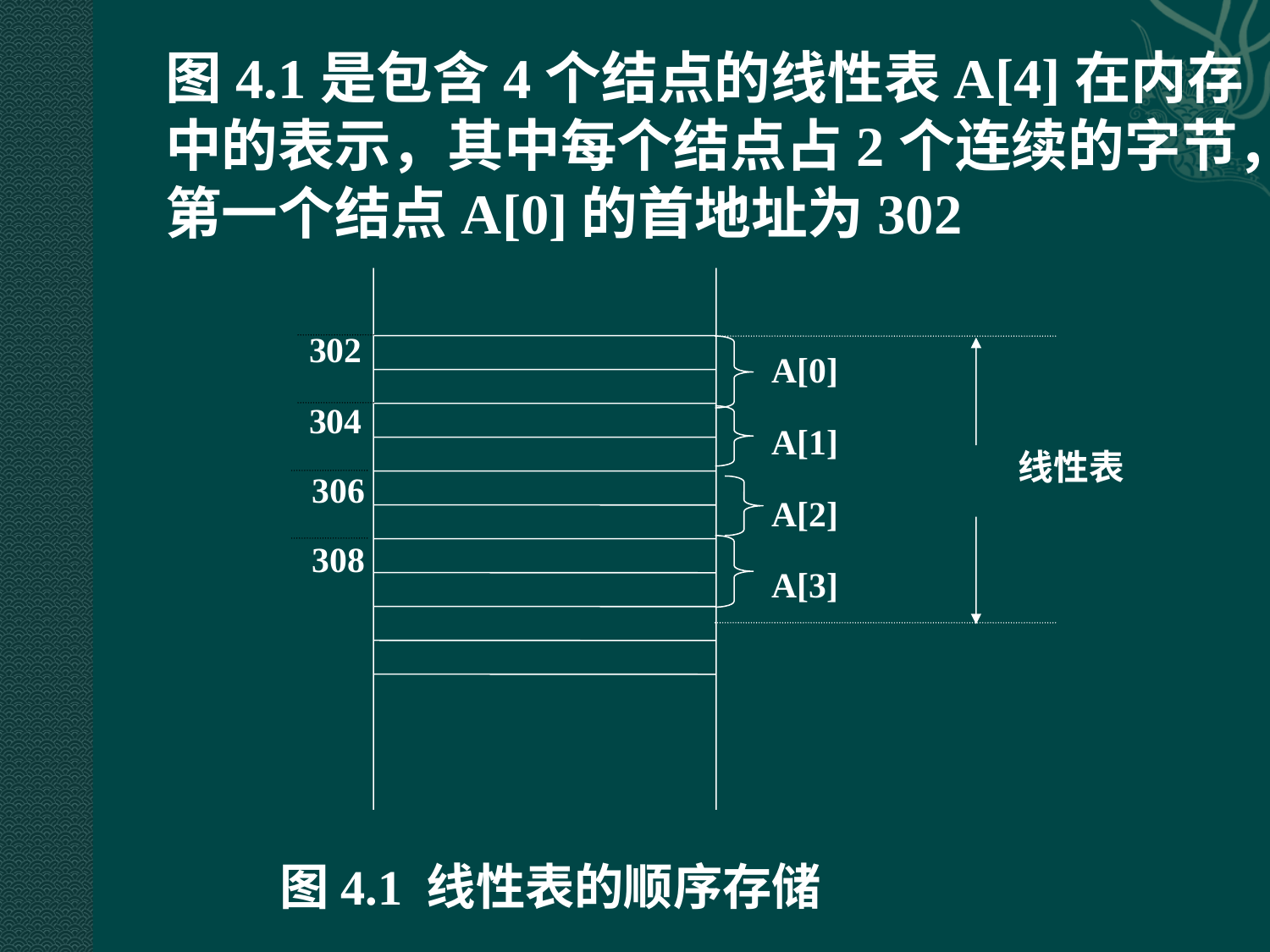

图4.1是包含4个结点的线性表A[4]在内存中的表示，其中每个结点占2个连续的字节，第一个结点A[0]的首地址为302

302

A[0]
304

A[1]
线性表
306

A[2]

308
A[3]
图4.1 线性表的顺序存储